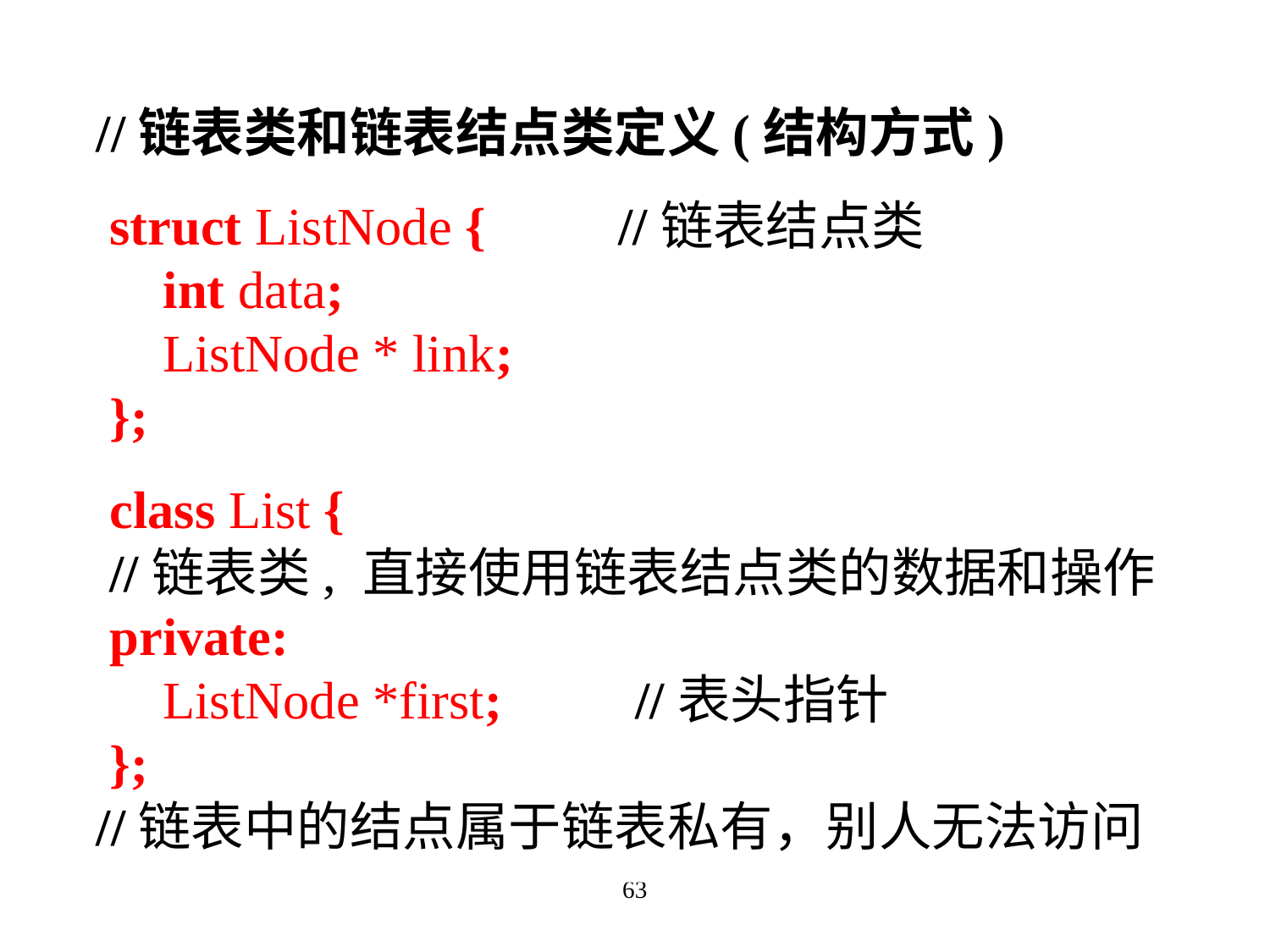

//链表类和链表结点类定义(结构方式)

 struct ListNode {	       //链表结点类
     int data;
     ListNode * link;
 };

 class List {
 //链表类, 直接使用链表结点类的数据和操作
 private:
     ListNode *first;          //表头指针
 };
//链表中的结点属于链表私有，别人无法访问

63